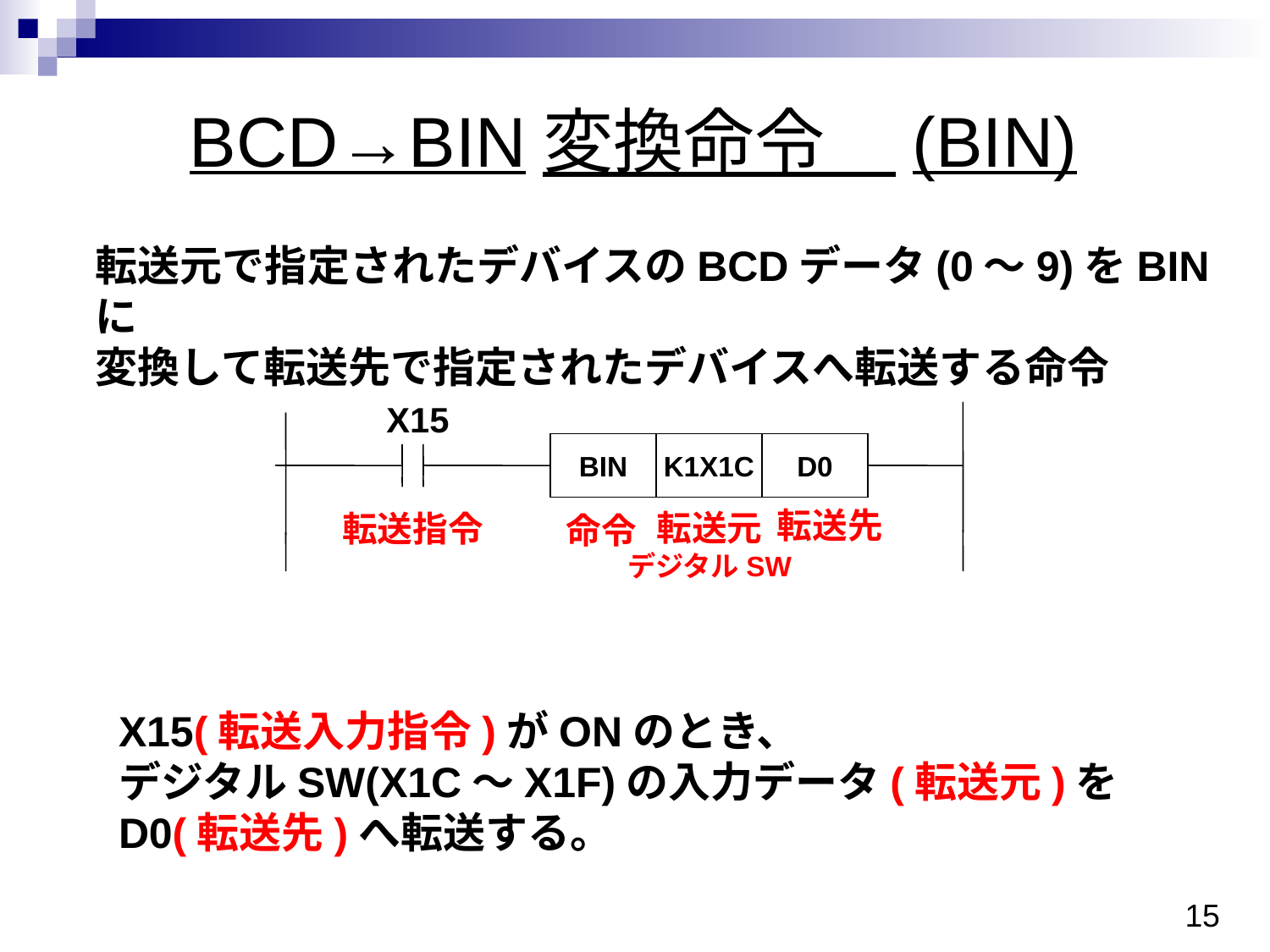

BCD→BIN変換命令　(BIN)
転送元で指定されたデバイスのBCDデータ(0～9)をBINに
変換して転送先で指定されたデバイスへ転送する命令
X15

BIN
K1X1C
D0

転送先
転送指令
命令
転送元
デジタルSW
X15(転送入力指令)がONのとき、
デジタルSW(X1C～X1F)の入力データ(転送元)を
D0(転送先)へ転送する。
15